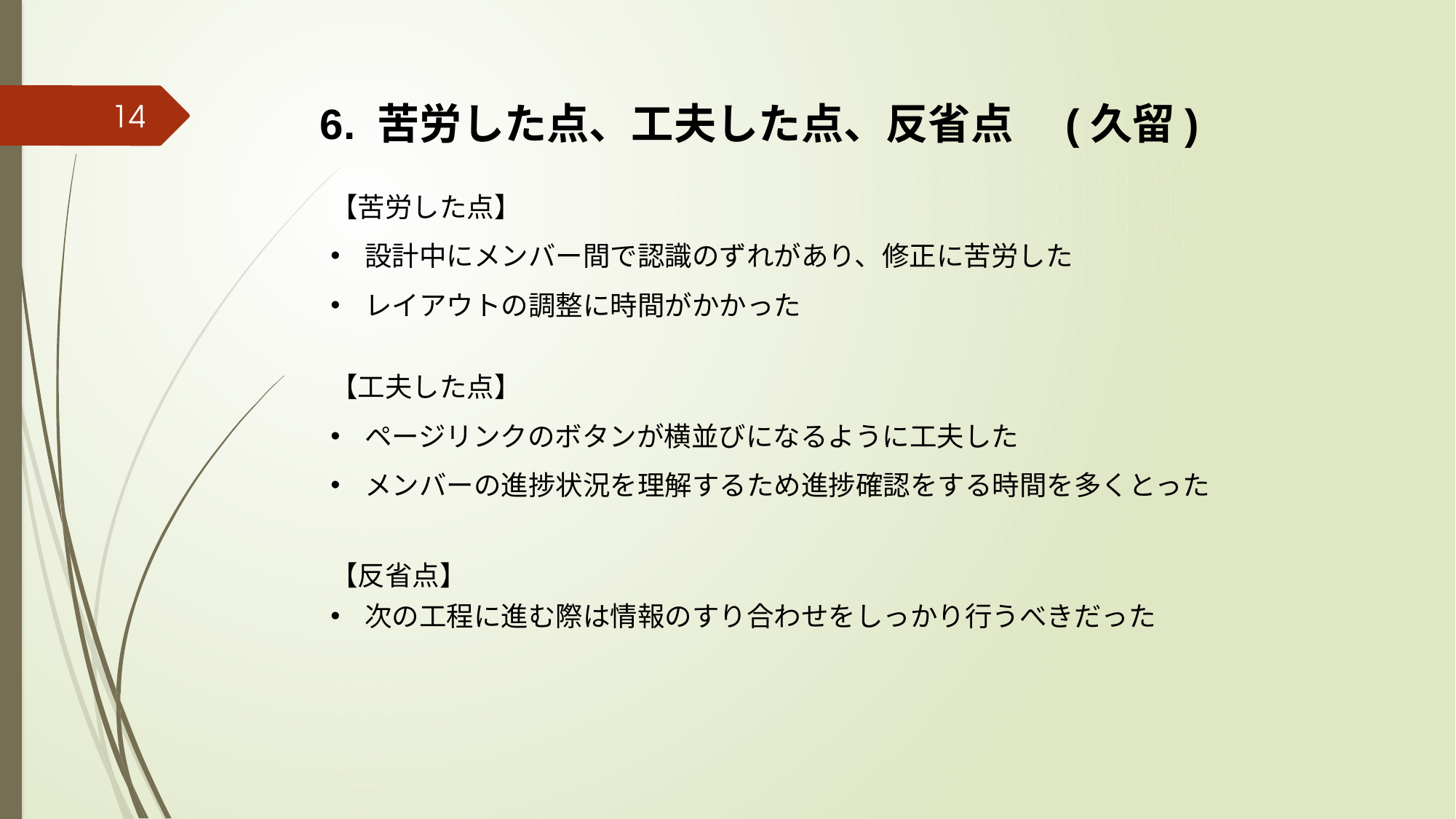

6. 苦労した点、工夫した点、反省点　(久留)
14
【苦労した点】
設計中にメンバー間で認識のずれがあり、修正に苦労した
レイアウトの調整に時間がかかった

【工夫した点】
ページリンクのボタンが横並びになるように工夫した
メンバーの進捗状況を理解するため進捗確認をする時間を多くとった

【反省点】
次の工程に進む際は情報のすり合わせをしっかり行うべきだった